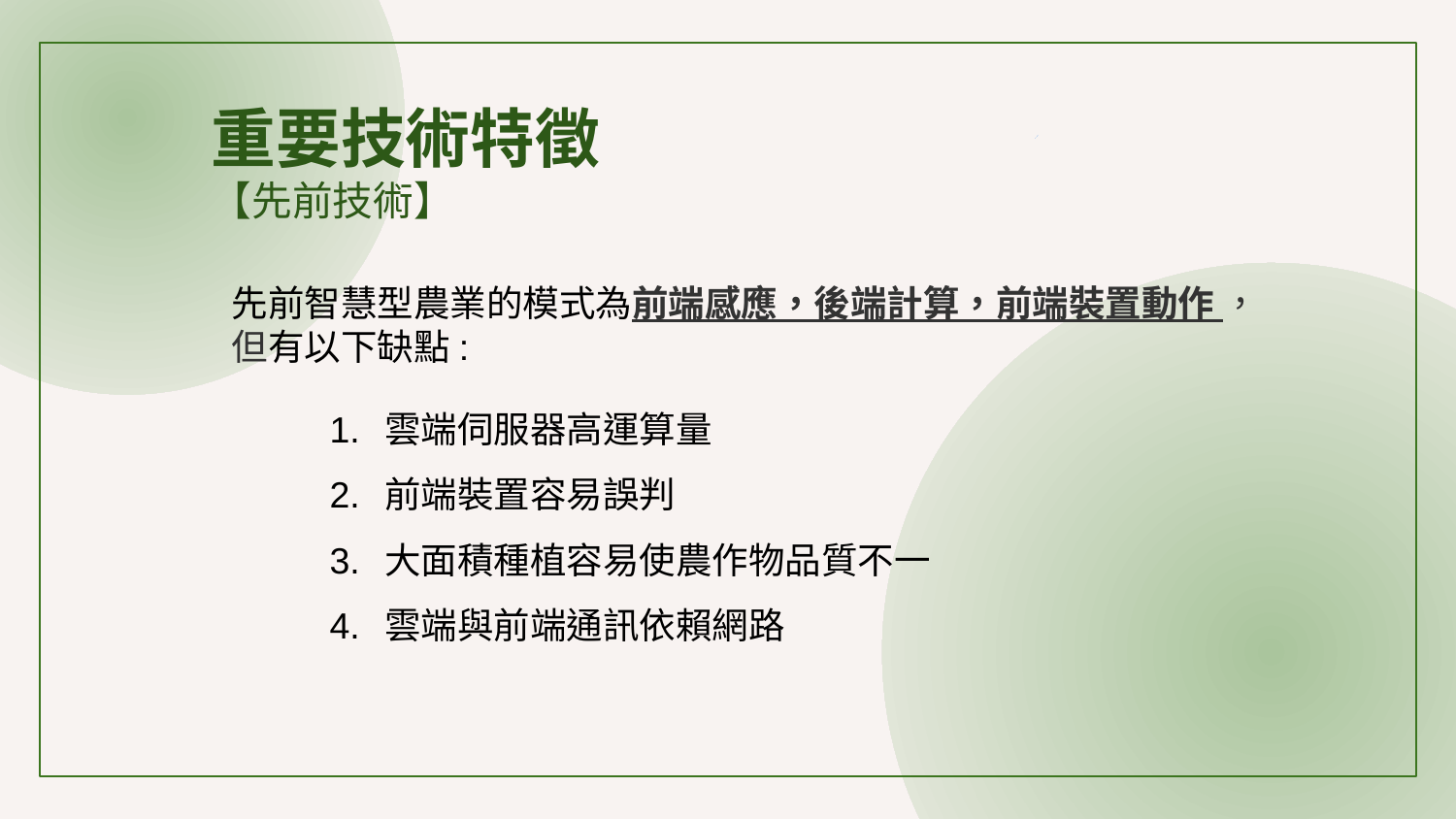

重要技術特徵
【先前技術】

先前智慧型農業的模式為前端感應，後端計算，前端裝置動作 ，但有以下缺點:
雲端伺服器高運算量
前端裝置容易誤判
大面積種植容易使農作物品質不一
雲端與前端通訊依賴網路